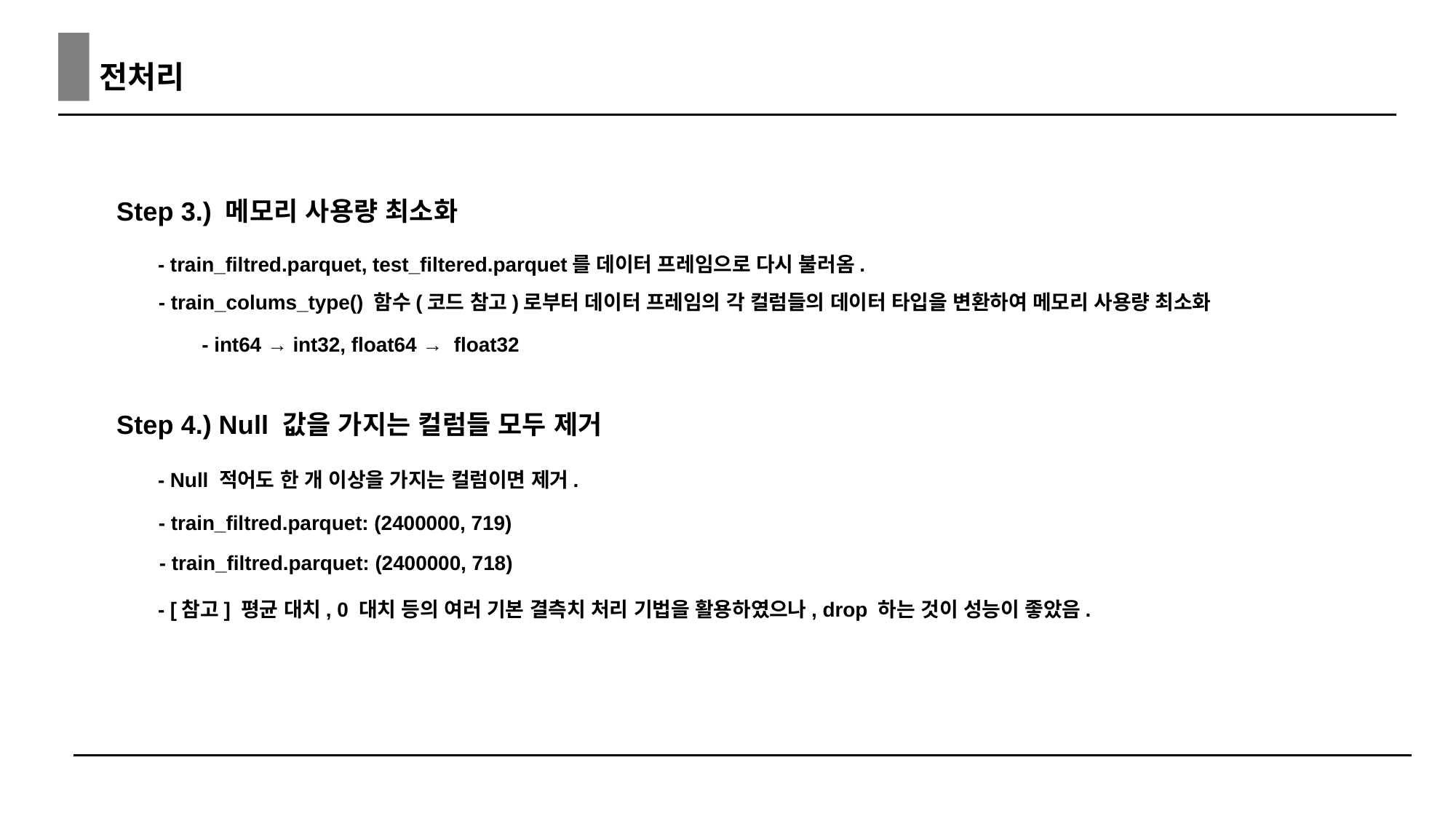

전처리
Step 3.) 메모리 사용량 최소화
- train_filtred.parquet, test_filtered.parquet를 데이터 프레임으로 다시 불러옴.
- train_colums_type() 함수(코드 참고)로부터 데이터 프레임의 각 컬럼들의 데이터 타입을 변환하여 메모리 사용량 최소화
- int64 → int32, float64 →  float32
Step 4.) Null 값을 가지는 컬럼들 모두 제거
- Null 적어도 한 개 이상을 가지는 컬럼이면 제거.
- train_filtred.parquet: (2400000, 719)
- train_filtred.parquet: (2400000, 718)
- [참고] 평균 대치, 0 대치 등의 여러 기본 결측치 처리 기법을 활용하였으나, drop 하는 것이 성능이 좋았음.